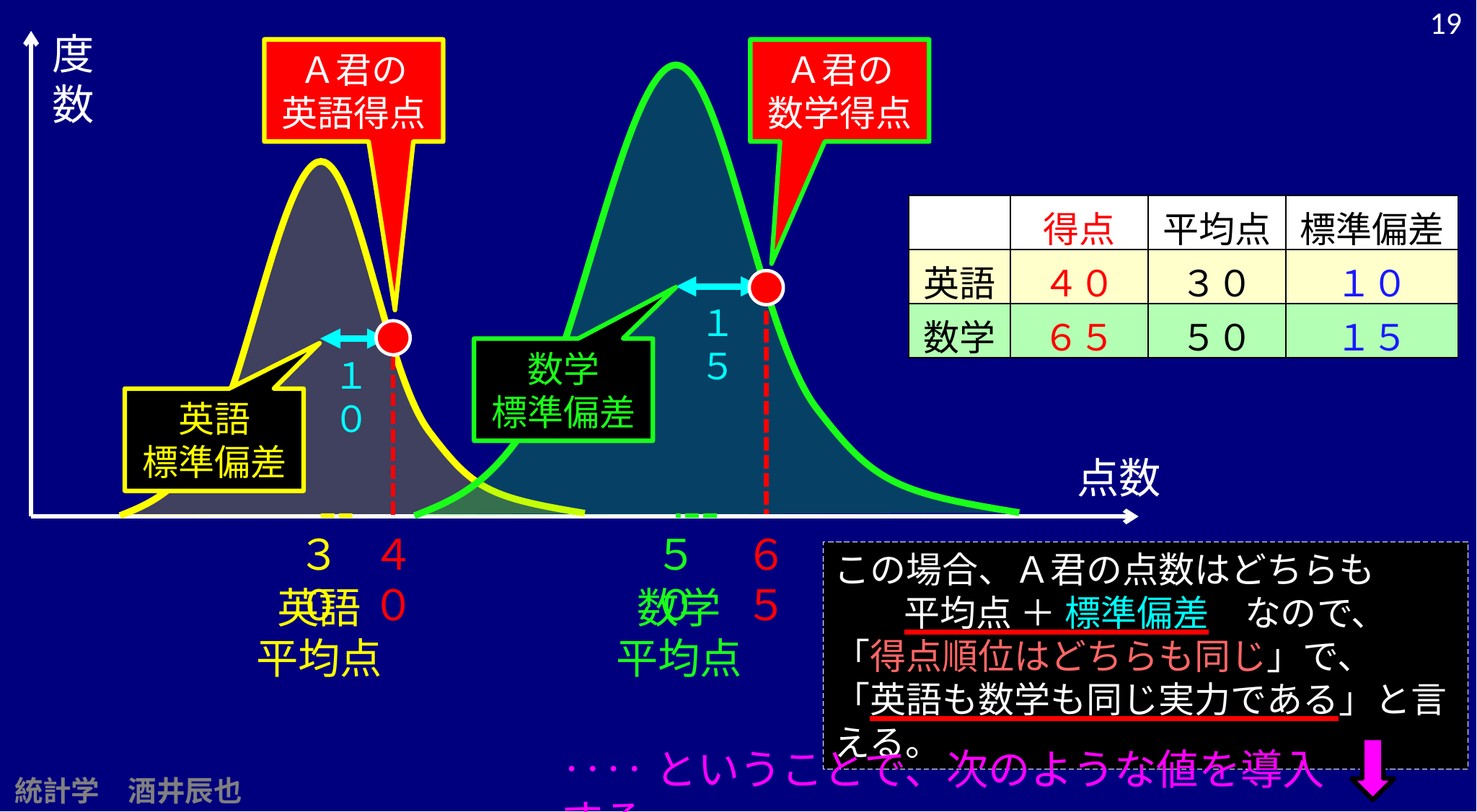

19
度数
Ａ君の
英語得点
Ａ君の
数学得点

|  | 得点 | 平均点 | 標準偏差 |
| --- | --- | --- | --- |
| 英語 | ４０ | ３０ | １０ |
| 数学 | ６５ | ５０ | １５ |

１５

数学
標準偏差
１０
英語
標準偏差
点数
３０
４０
５０
６５
この場合、Ａ君の点数はどちらも
平均点 ＋ 標準偏差　なので、
「得点順位はどちらも同じ」で、
「英語も数学も同じ実力である」と言える。
英語
平均点
数学
平均点
‥‥ということで、次のような値を導入する。

統計学　酒井辰也